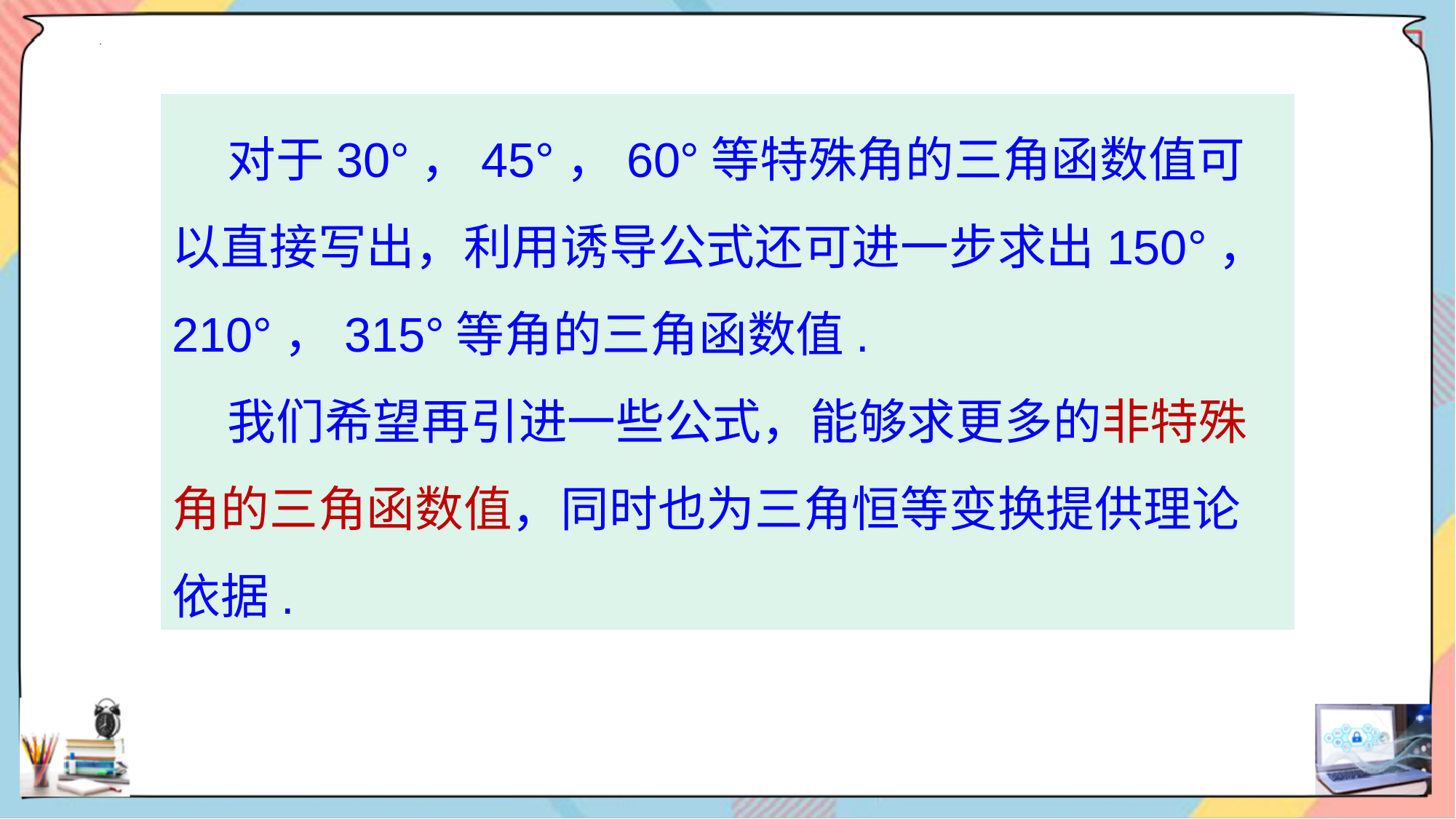

对于30°，45°，60°等特殊角的三角函数值可以直接写出，利用诱导公式还可进一步求出150°，210°，315°等角的三角函数值.
    我们希望再引进一些公式，能够求更多的非特殊角的三角函数值，同时也为三角恒等变换提供理论依据.